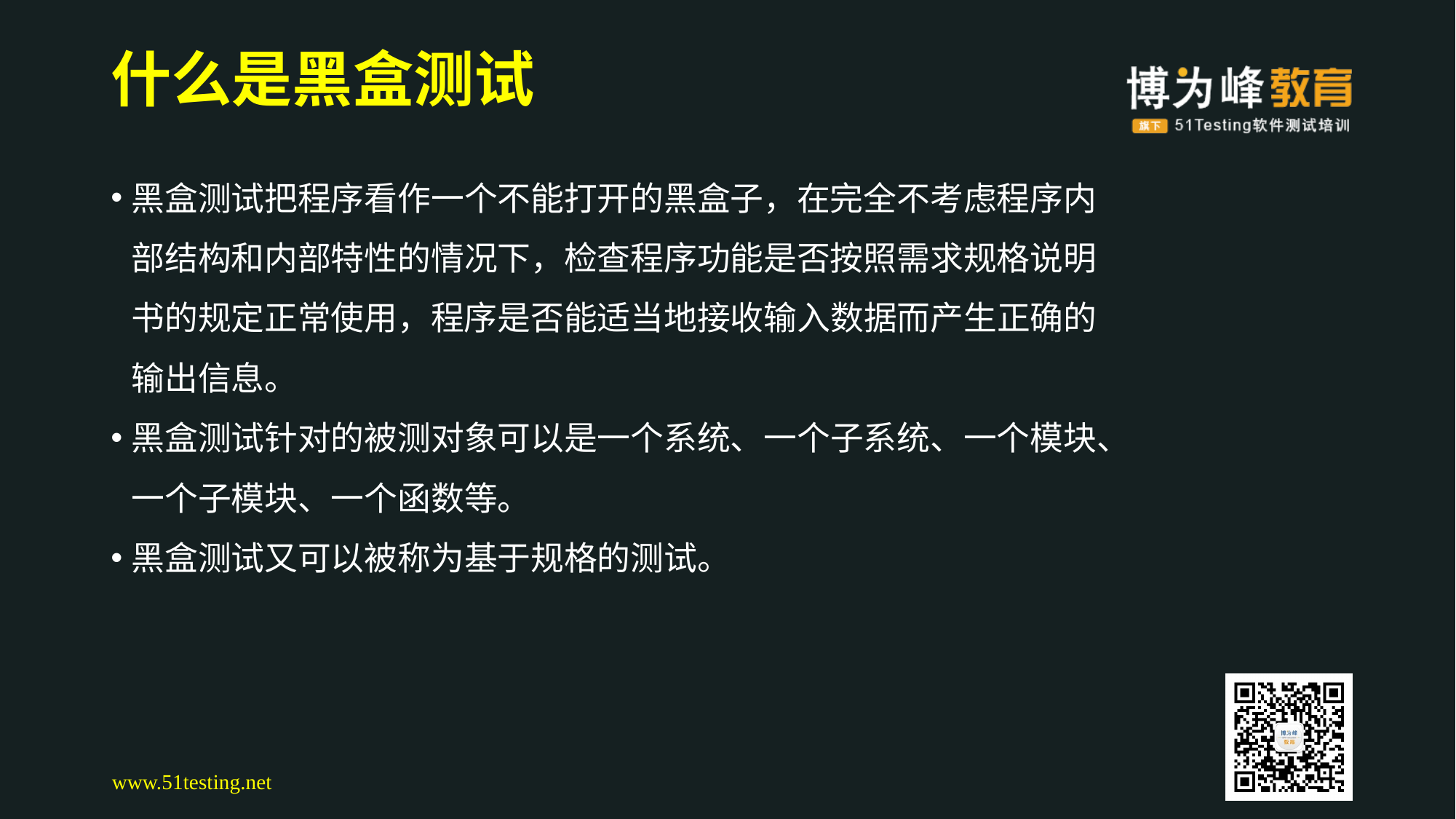

# 什么是黑盒测试
黑盒测试把程序看作一个不能打开的黑盒子，在完全不考虑程序内部结构和内部特性的情况下，检查程序功能是否按照需求规格说明书的规定正常使用，程序是否能适当地接收输入数据而产生正确的输出信息。
黑盒测试针对的被测对象可以是一个系统、一个子系统、一个模块、一个子模块、一个函数等。
黑盒测试又可以被称为基于规格的测试。